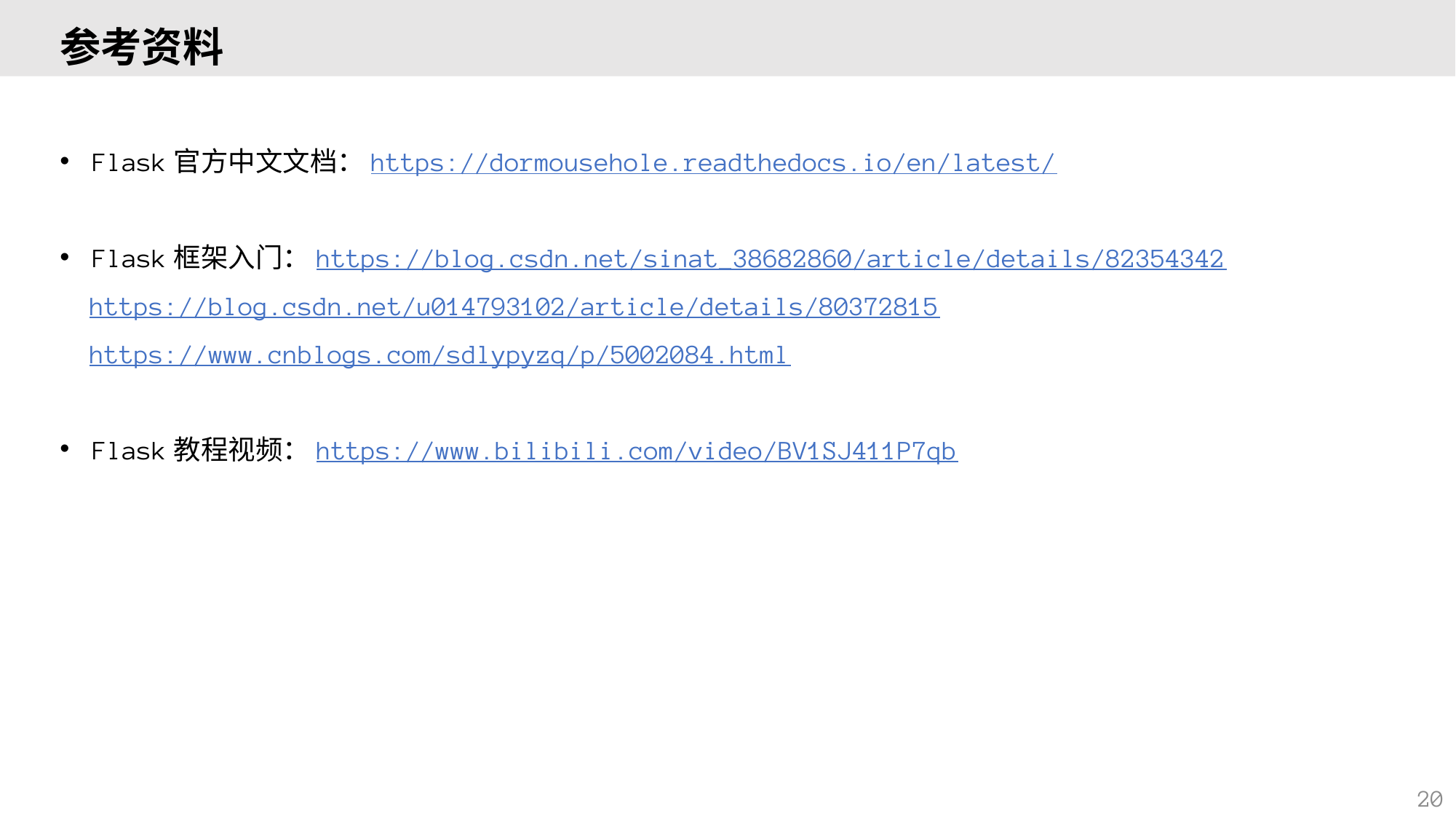

# 参考资料

Flask官方中文文档：https://dormousehole.readthedocs.io/en/latest/

Flask框架入门：https://blog.csdn.net/sinat_38682860/article/details/82354342
  https://blog.csdn.net/u014793102/article/details/80372815
  https://www.cnblogs.com/sdlypyzq/p/5002084.html

Flask教程视频：https://www.bilibili.com/video/BV1SJ411P7qb

20